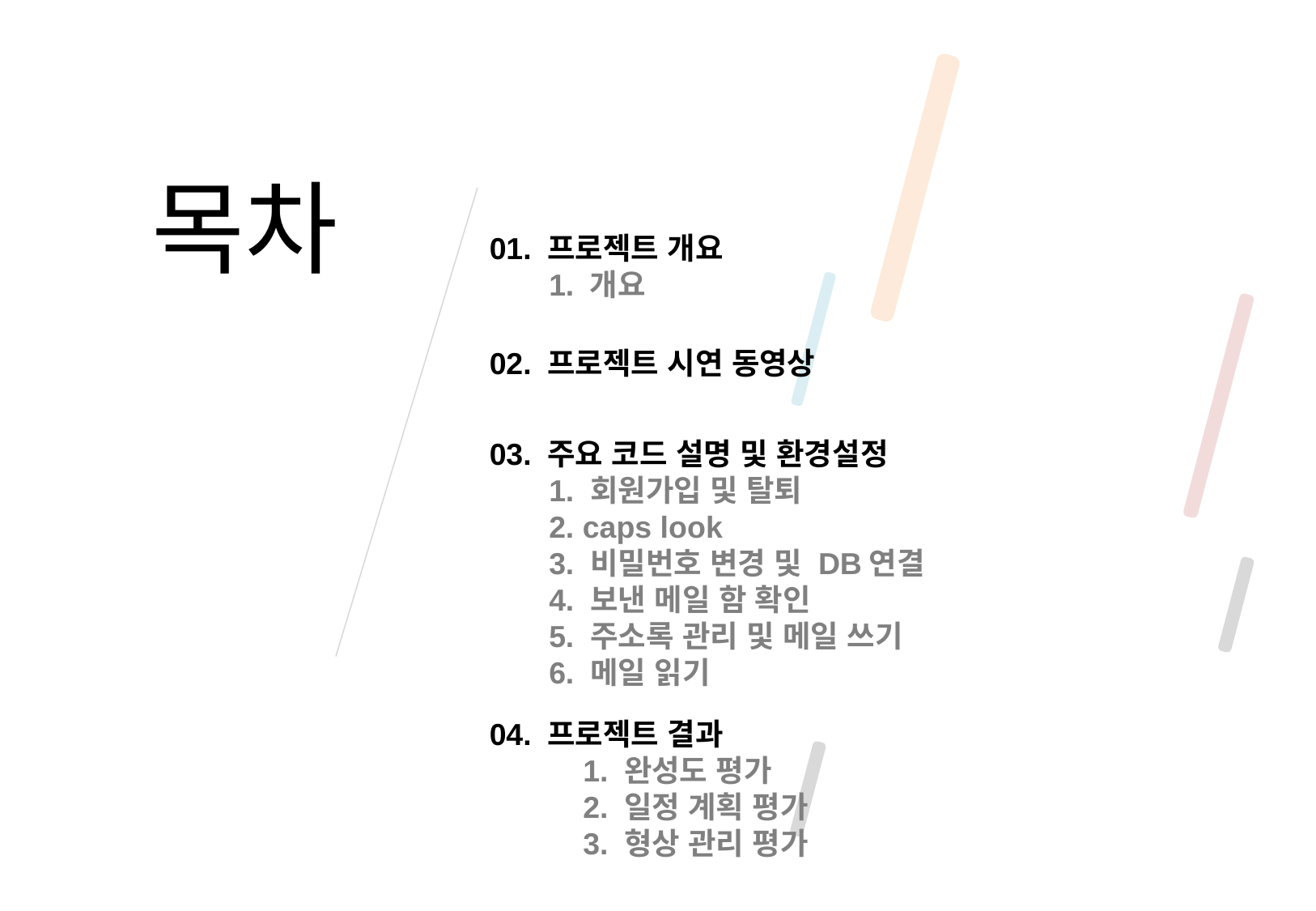

목차

01. 프로젝트 개요
       1. 개요

02. 프로젝트 시연 동영상

03. 주요 코드 설명 및 환경설정
       1. 회원가입 및 탈퇴
       2. caps look
       3. 비밀번호 변경 및 DB연결
       4. 보낸 메일 함 확인
       5. 주소록 관리 및 메일 쓰기
       6. 메일 읽기

04. 프로젝트 결과
           1. 완성도 평가
           2. 일정 계획 평가
           3. 형상 관리 평가